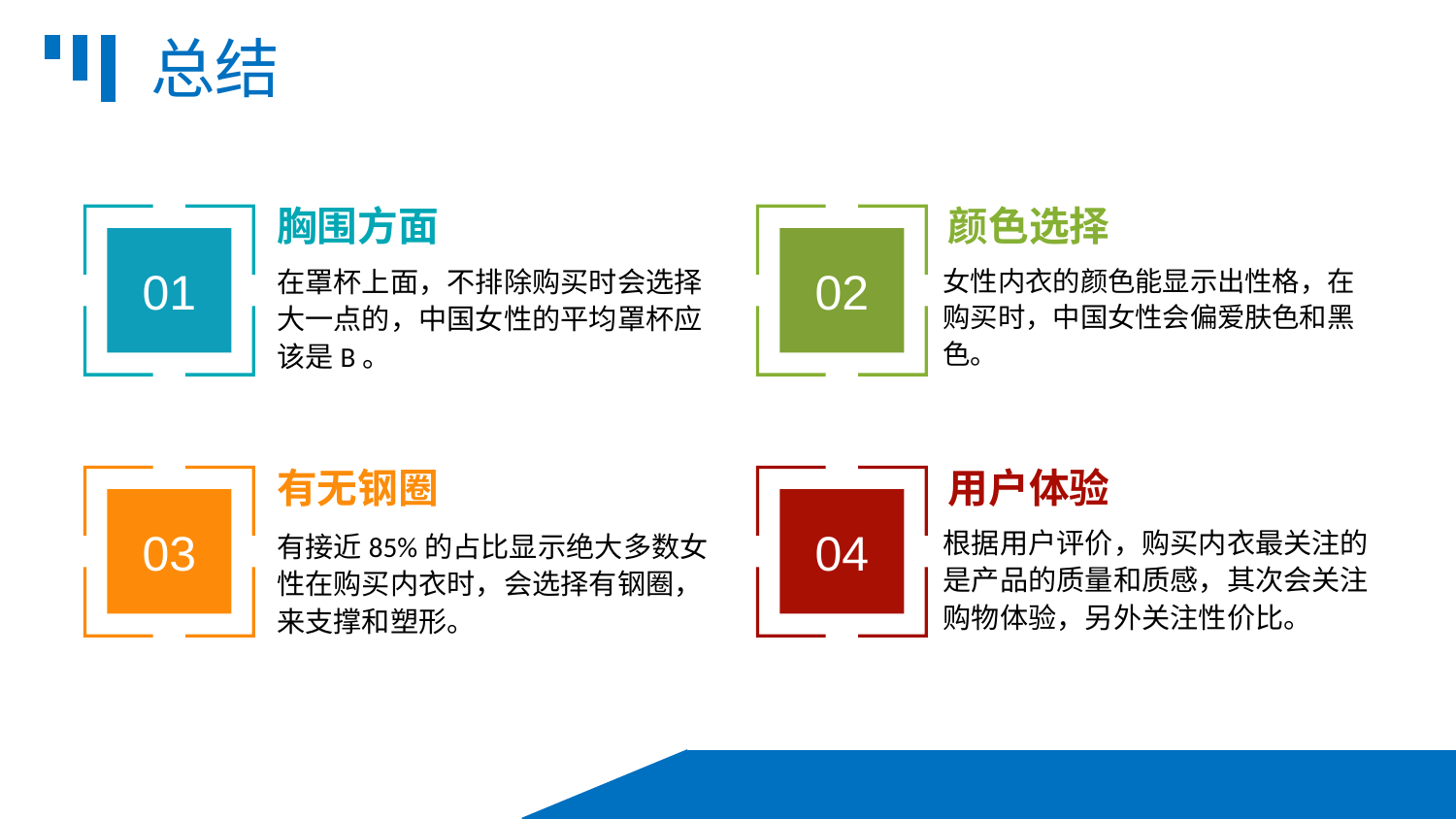

总结

胸围方面
颜色选择

01

02
在罩杯上面，不排除购买时会选择大一点的，中国女性的平均罩杯应该是B。
女性内衣的颜色能显示出性格，在购买时，中国女性会偏爱肤色和黑色。
有无钢圈
用户体验

03

04
根据用户评价，购买内衣最关注的是产品的质量和质感，其次会关注购物体验，另外关注性价比。
有接近85%的占比显示绝大多数女性在购买内衣时，会选择有钢圈，来支撑和塑形。